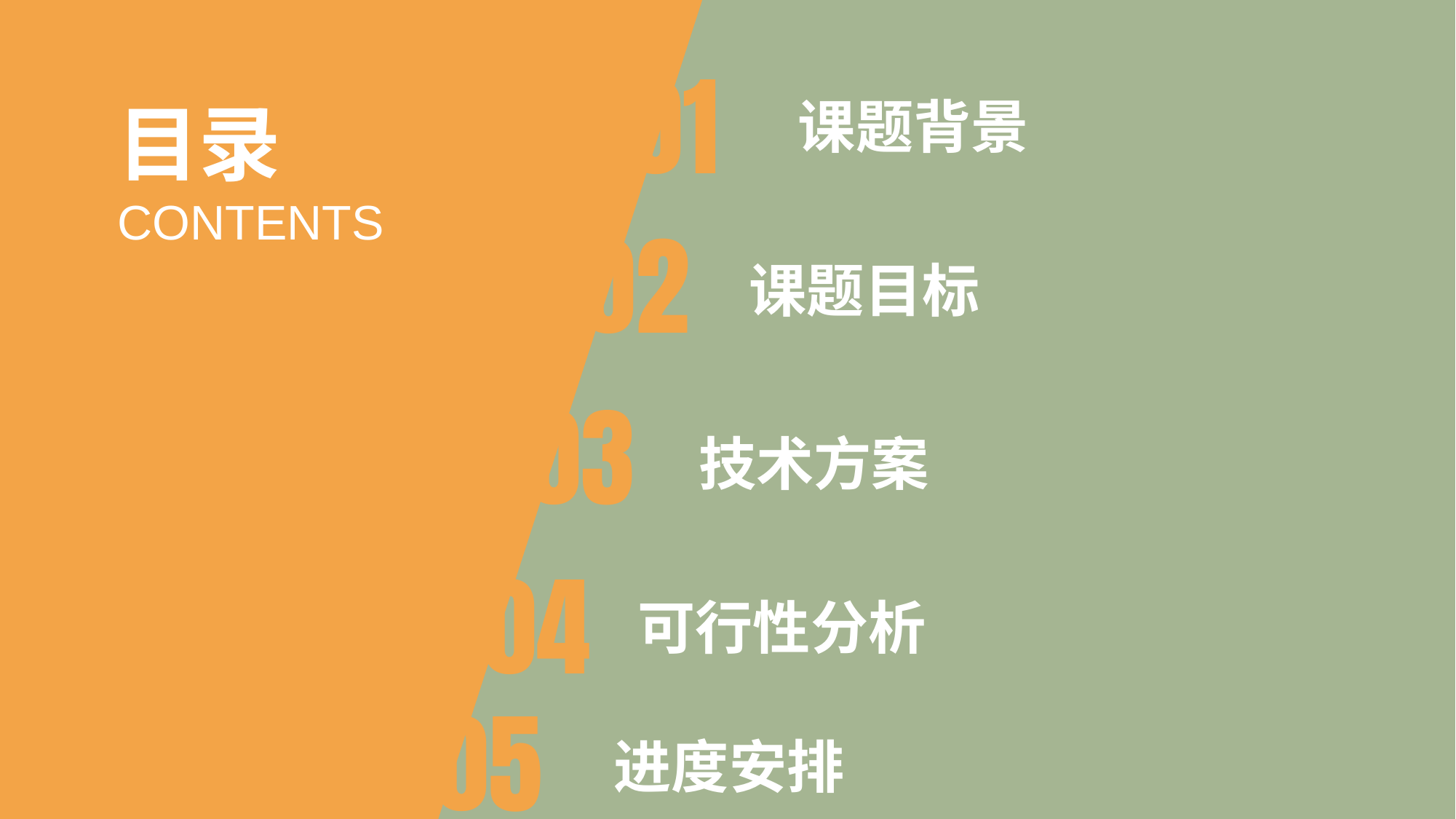

01
课题背景

目录
CONTENTS
02
课题目标

03
技术方案

04
可行性分析

05
进度安排